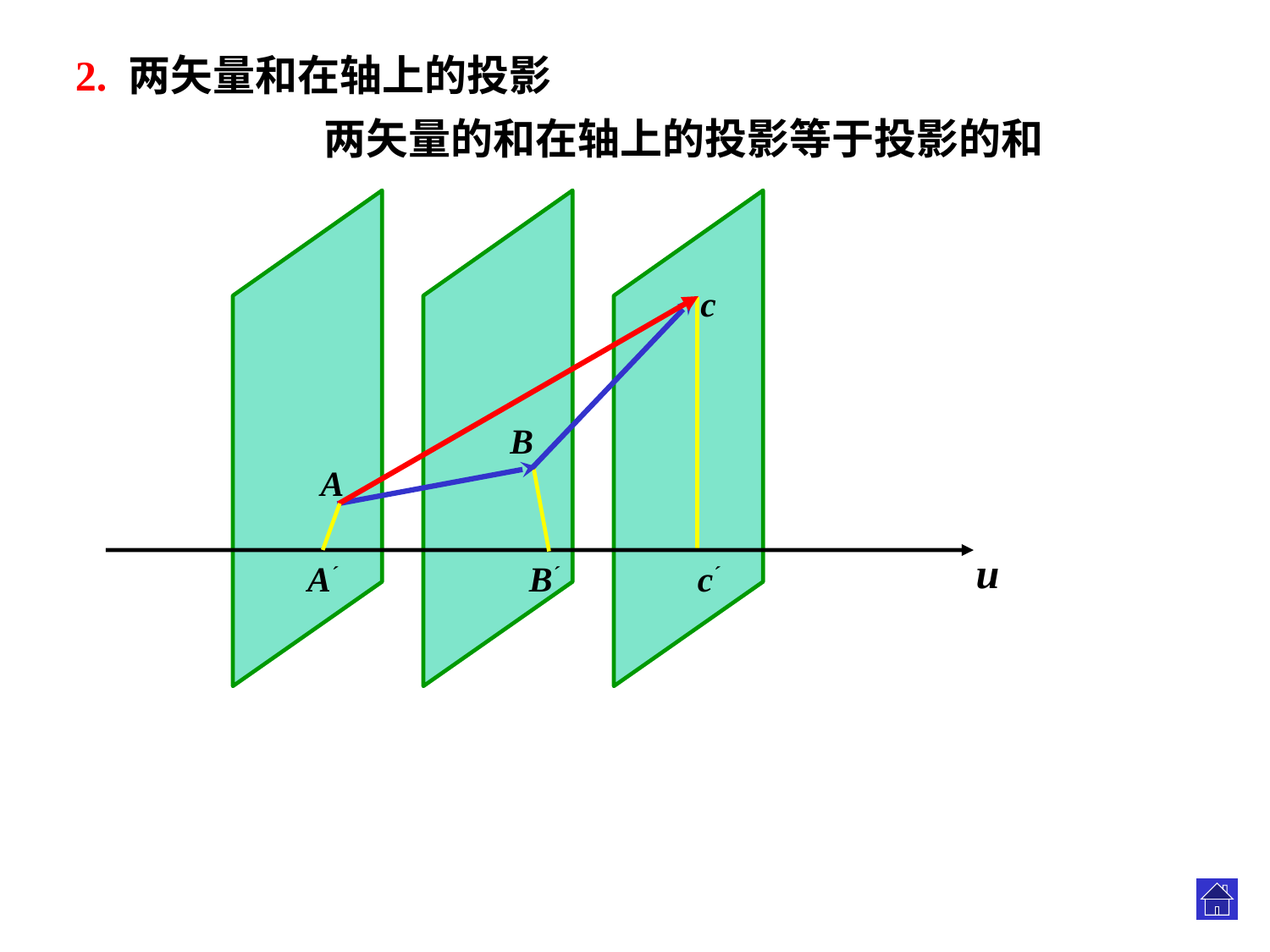

2. 两矢量和在轴上的投影
两矢量的和在轴上的投影等于投影的和

c

B
A

u

A´
B´
c´